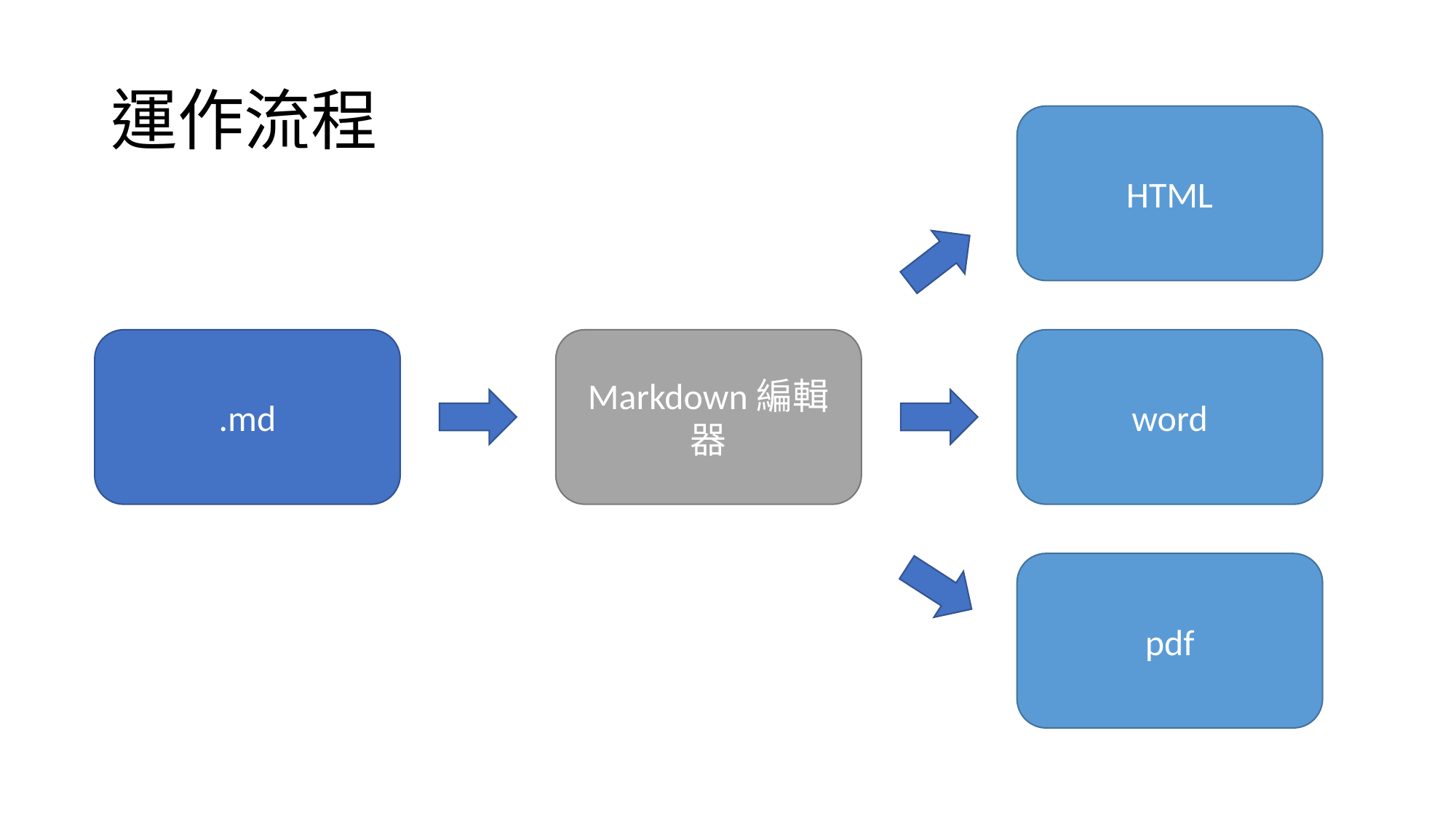

# 運作流程
HTML

.md
Markdown編輯器
word

pdf